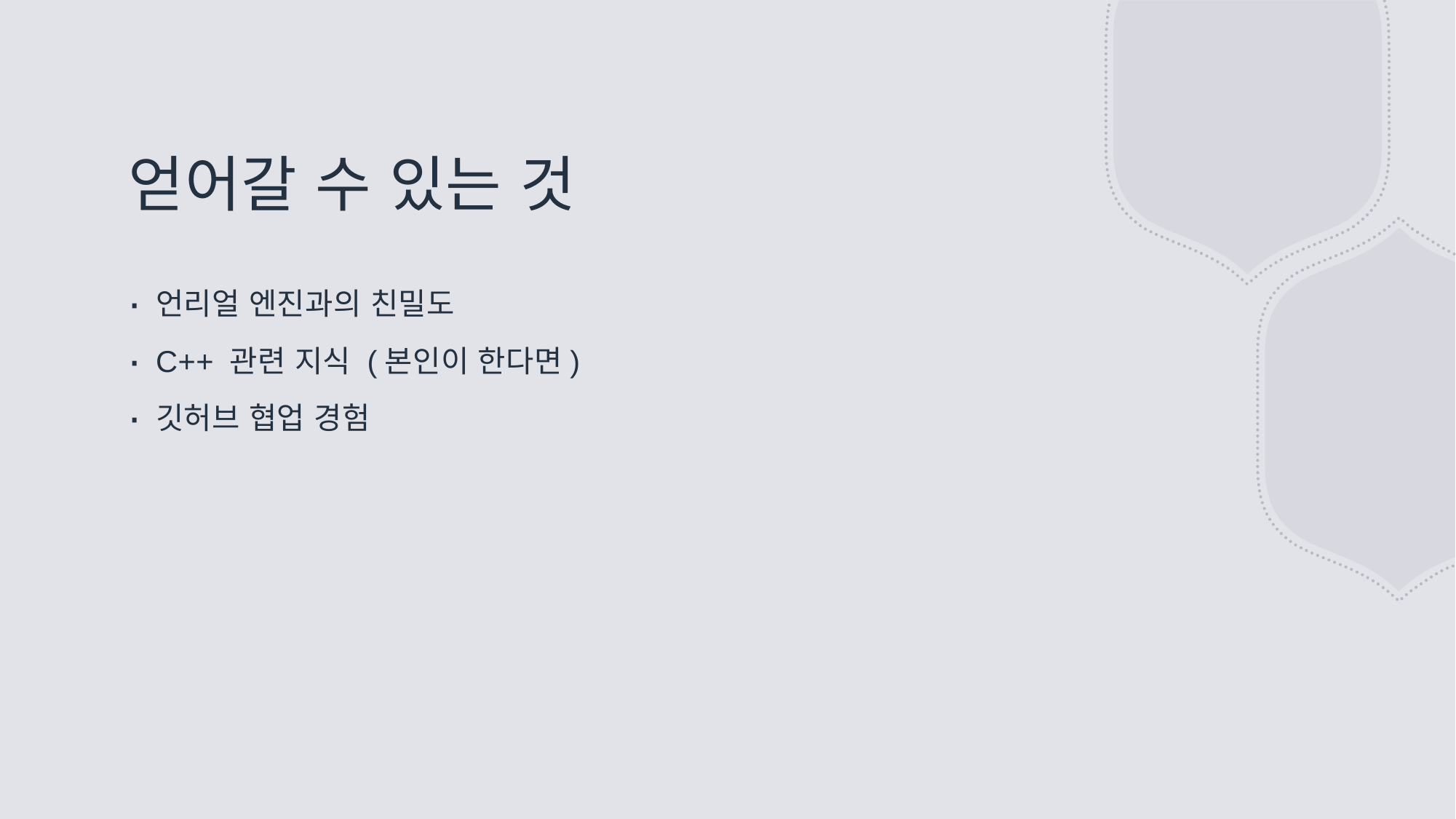

# 얻어갈 수 있는 것
언리얼 엔진과의 친밀도
C++ 관련 지식 (본인이 한다면)
깃허브 협업 경험